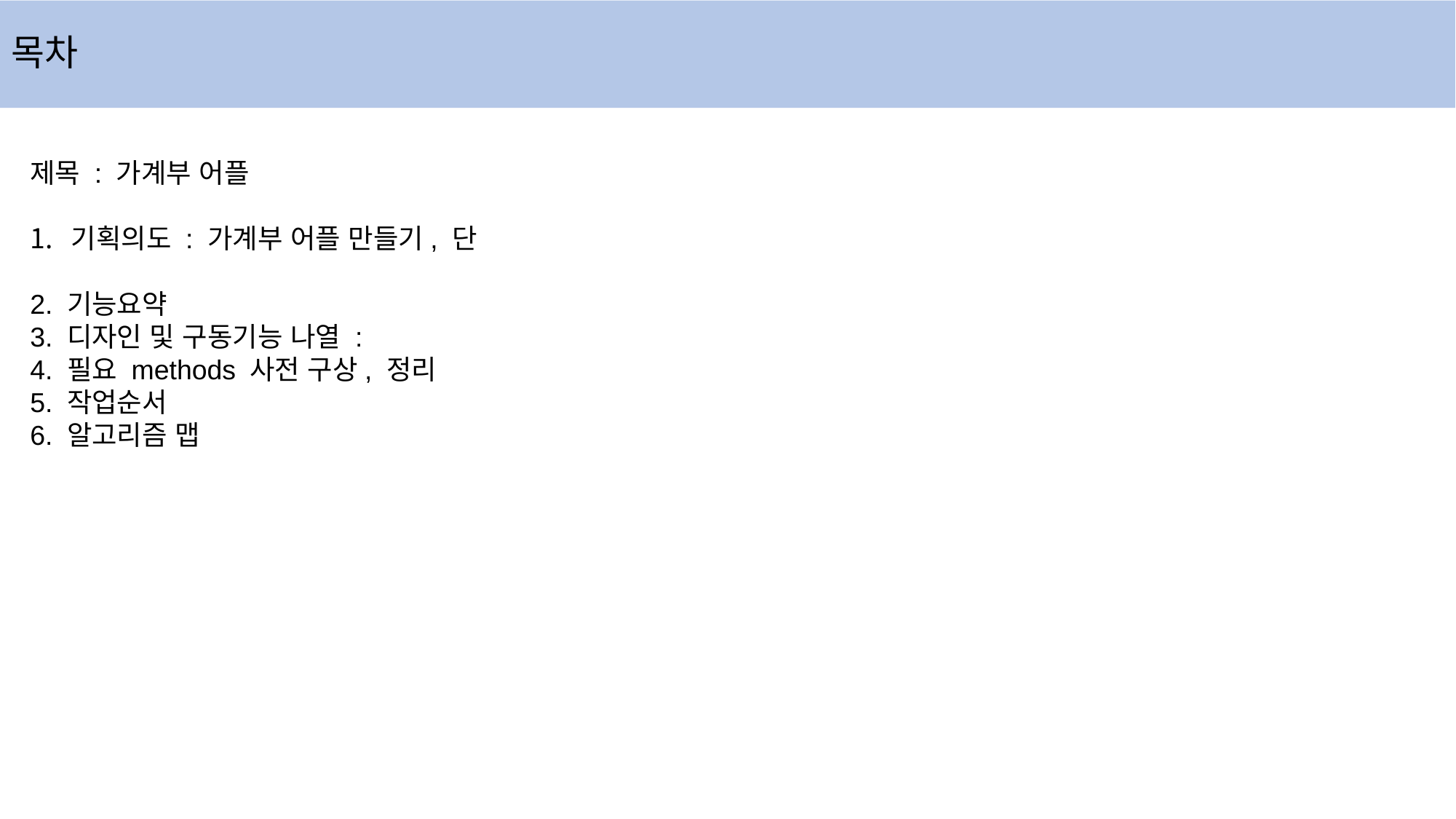

# 목차
제목 : 가계부 어플

기획의도 : 가계부 어플 만들기, 단

2. 기능요약
3. 디자인 및 구동기능 나열 :
4. 필요 methods 사전 구상, 정리
5. 작업순서
6. 알고리즘 맵